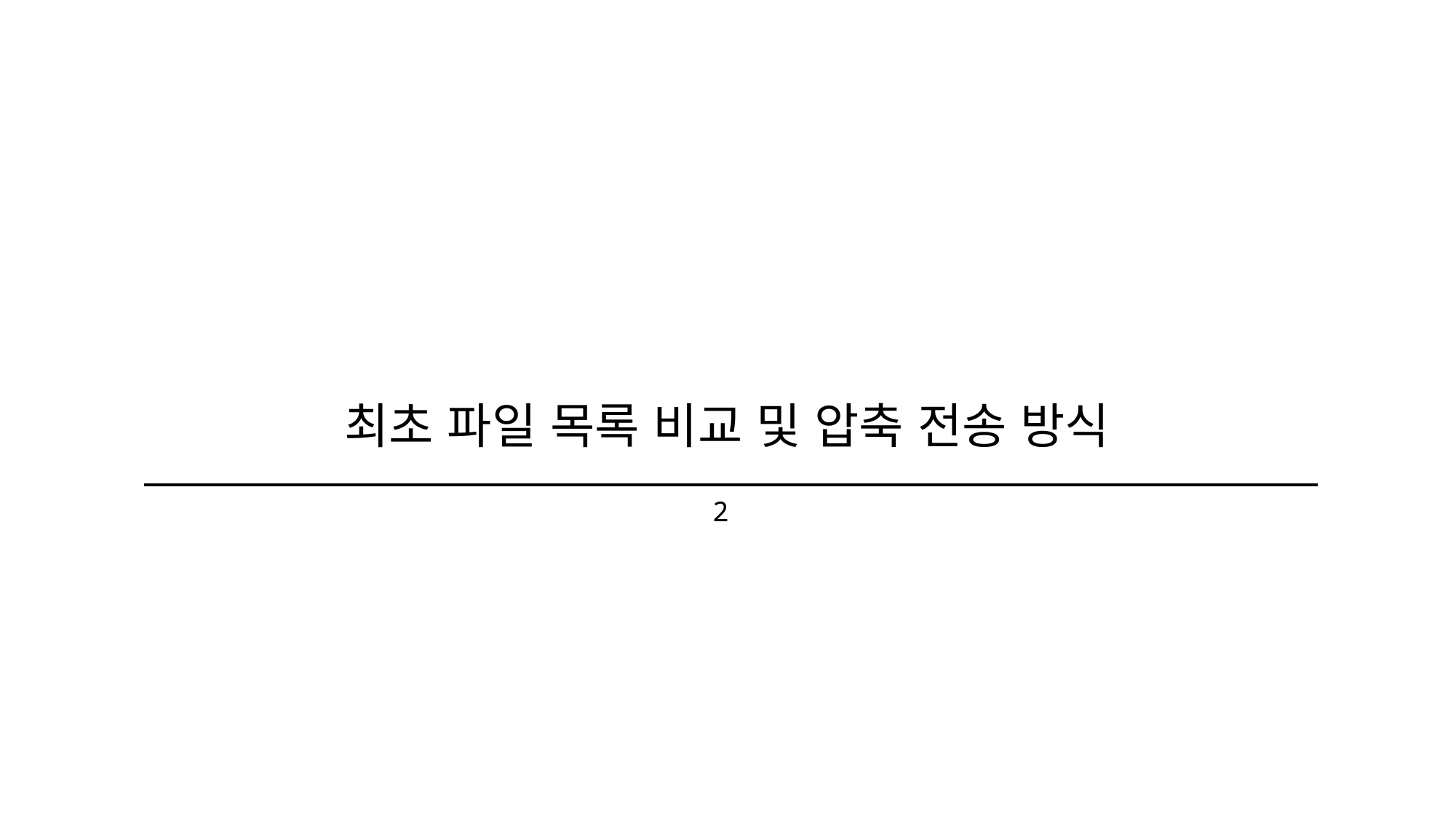

# 최초 파일 목록 비교 및 압축 전송 방식
2